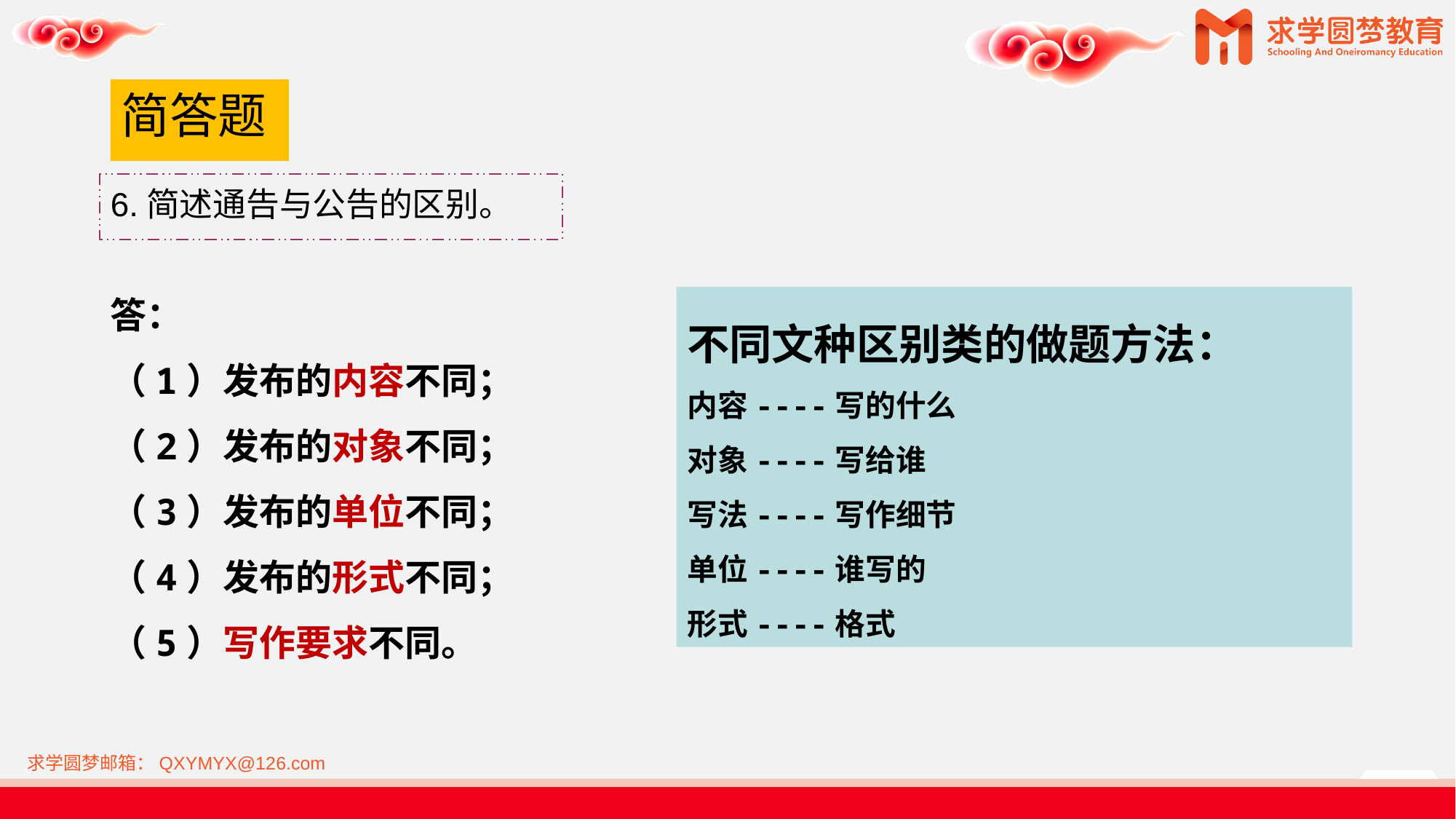

# 简答题
6.简述通告与公告的区别。
答：
（1）发布的内容不同；
（2）发布的对象不同；
（3）发布的单位不同；
（4）发布的形式不同；
（5）写作要求不同。
不同文种区别类的做题方法：
内容----写的什么
对象----写给谁
写法----写作细节
单位----谁写的
形式----格式